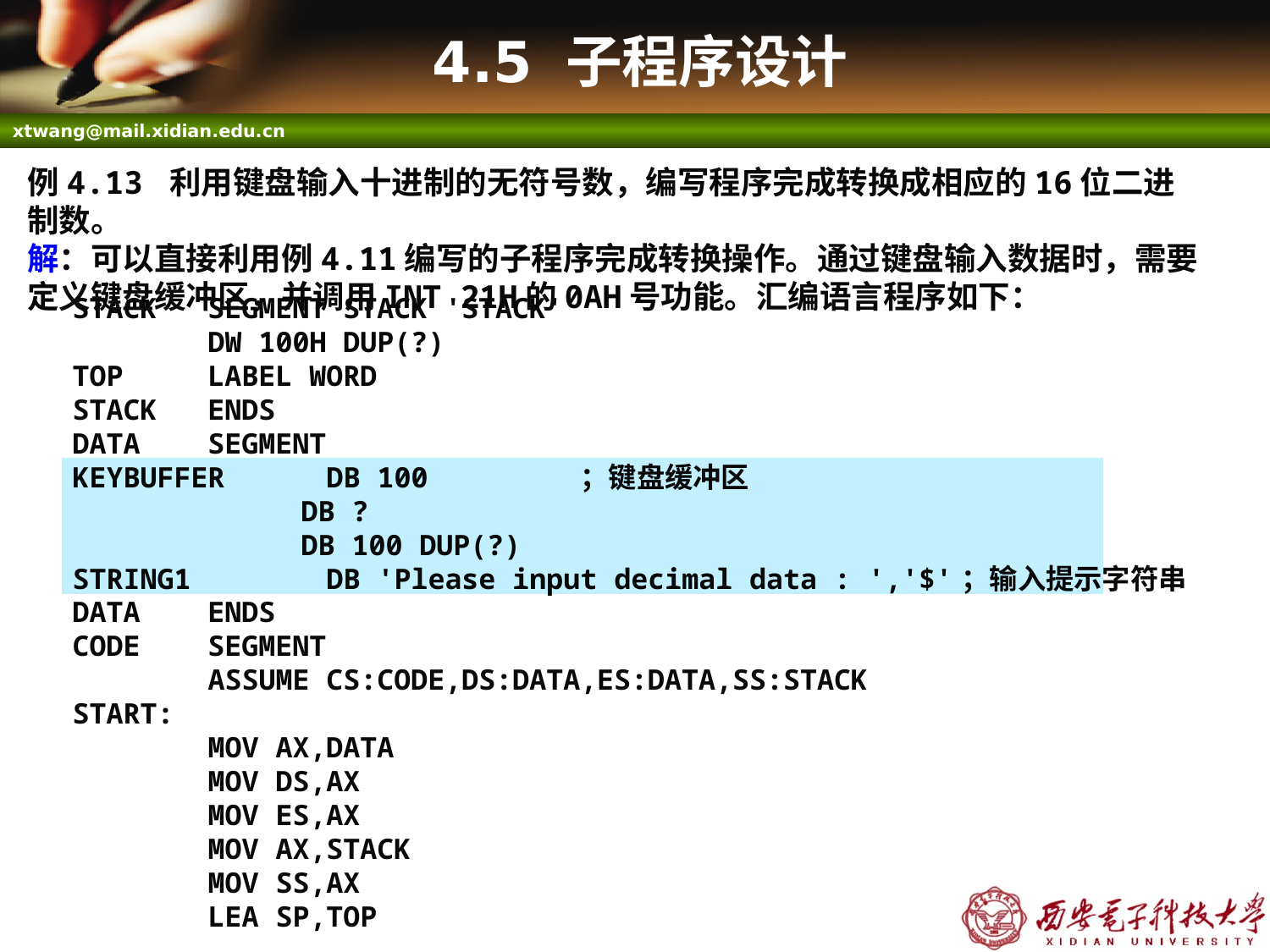

# 4.5 子程序设计
例4.13 利用键盘输入十进制的无符号数，编写程序完成转换成相应的16位二进制数。
解：可以直接利用例4.11编写的子程序完成转换操作。通过键盘输入数据时，需要定义键盘缓冲区，并调用INT 21H的0AH号功能。汇编语言程序如下：
STACK   SEGMENT STACK 'STACK'
        DW 100H DUP(?)
TOP     LABEL WORD
STACK   ENDS
DATA    SEGMENT
KEYBUFFER  	DB 100		；键盘缓冲区
	      DB ?
	      DB 100 DUP(?)
STRING1 	DB 'Please input decimal data : ','$'	；输入提示字符串
DATA    ENDS
CODE    SEGMENT
        ASSUME CS:CODE,DS:DATA,ES:DATA,SS:STACK
START:
        MOV AX,DATA
        MOV DS,AX
        MOV ES,AX
        MOV AX,STACK
        MOV SS,AX
        LEA SP,TOP